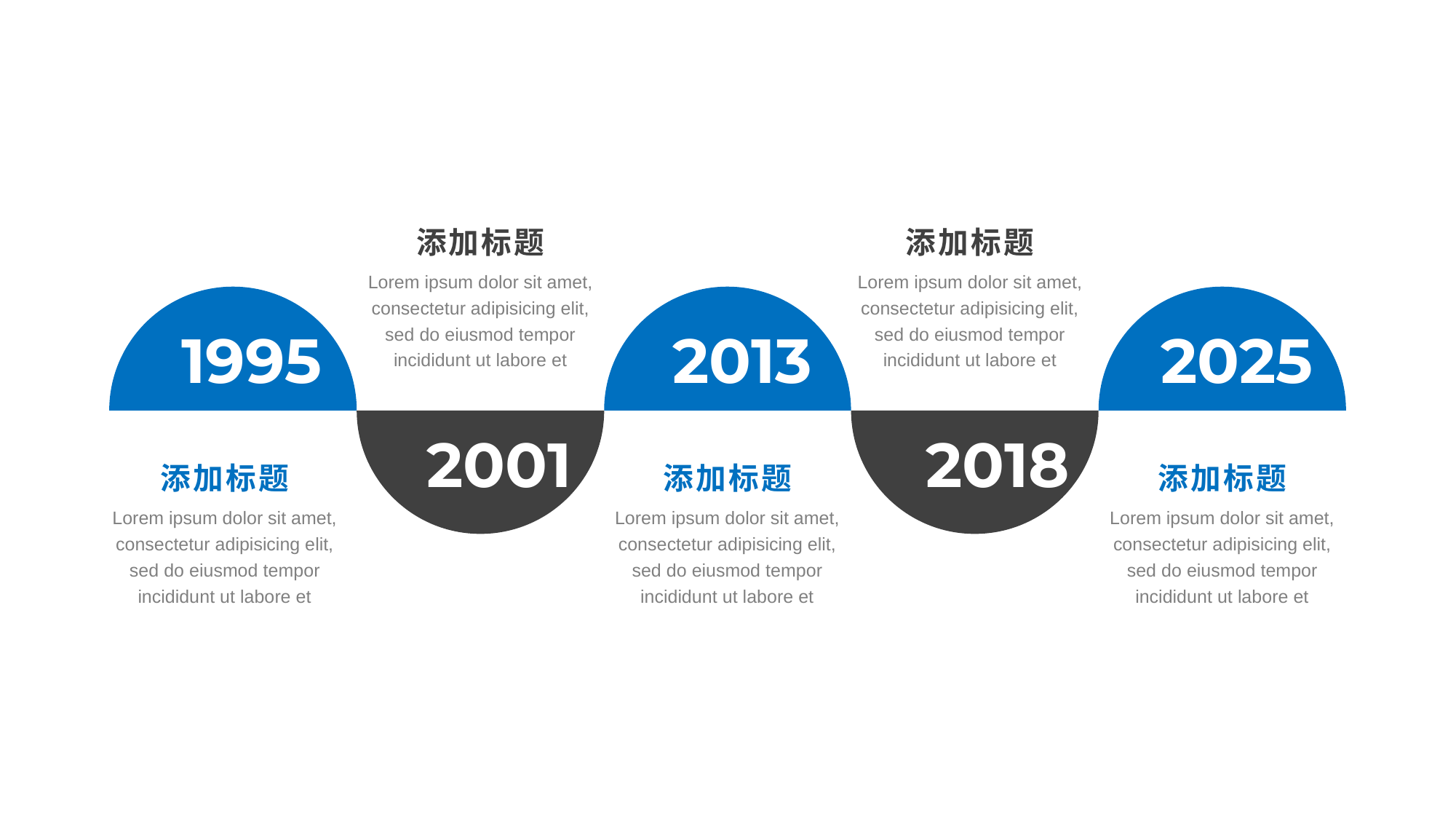

e7d195523061f1c0dc554706afe4c72a60a25314cbaece805811E654B44695D34D35691164BB3D154CCFD5D798F6FEAD99EAA8F1ADC3D4AFA5BC9ED0BB3A4B45073A038AC38E89AB54D31AA59602B9F1BFF2630C21895285717EFBFE4EEA19C6CB9E7BE16B4DB639E8674BE5A6B461358387DB2885F62B75BDE957687828DC5B47FE0D1D37BACEEC
添加标题
Lorem ipsum dolor sit amet, consectetur adipisicing elit, sed do eiusmod tempor incididunt ut labore et
添加标题
Lorem ipsum dolor sit amet, consectetur adipisicing elit, sed do eiusmod tempor incididunt ut labore et

1995
2013
2025

2001
2018
添加标题
Lorem ipsum dolor sit amet, consectetur adipisicing elit, sed do eiusmod tempor incididunt ut labore et
添加标题
Lorem ipsum dolor sit amet, consectetur adipisicing elit, sed do eiusmod tempor incididunt ut labore et
添加标题
Lorem ipsum dolor sit amet, consectetur adipisicing elit, sed do eiusmod tempor incididunt ut labore et